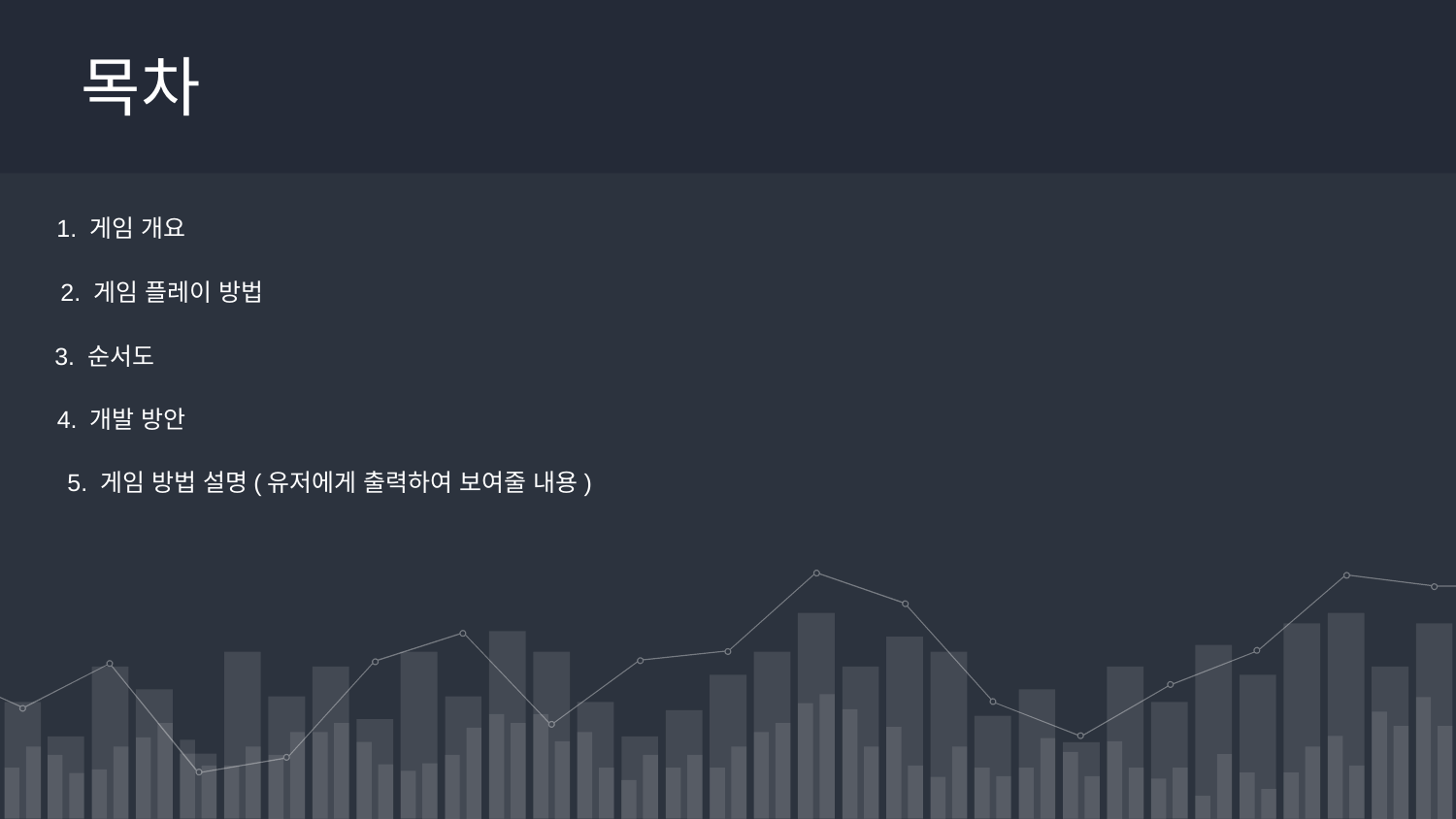

목차
1. 게임 개요
2. 게임 플레이 방법
3. 순서도
4. 개발 방안
5. 게임 방법 설명(유저에게 출력하여 보여줄 내용)